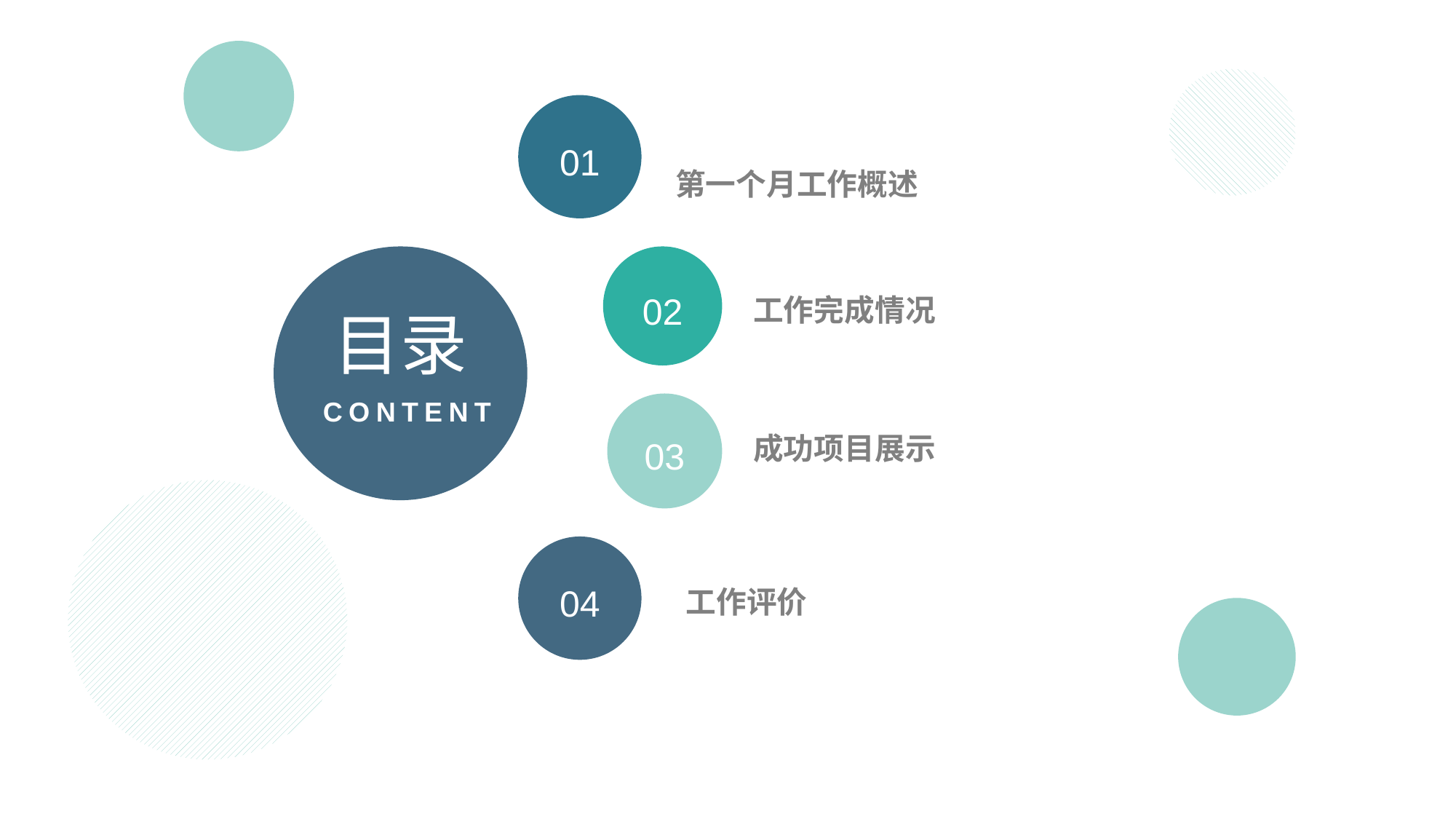

01
第一个月工作概述

目录
CONTENT
02
工作完成情况
03
成功项目展示

04
工作评价